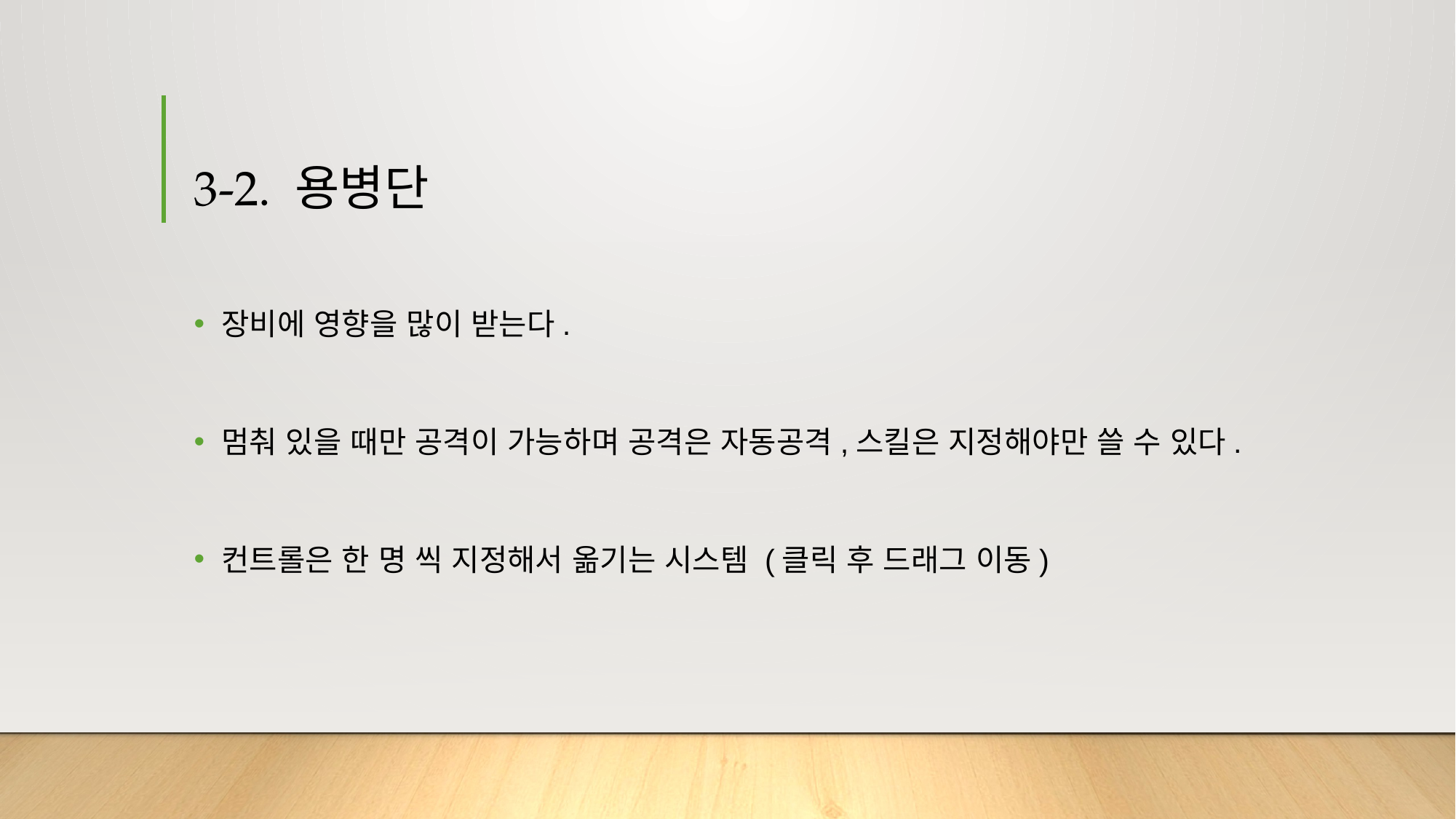

# 3-2. 용병단

장비에 영향을 많이 받는다.

멈춰 있을 때만 공격이 가능하며 공격은 자동공격,스킬은 지정해야만 쓸 수 있다.

컨트롤은 한 명 씩 지정해서 옮기는 시스템 (클릭 후 드래그 이동)